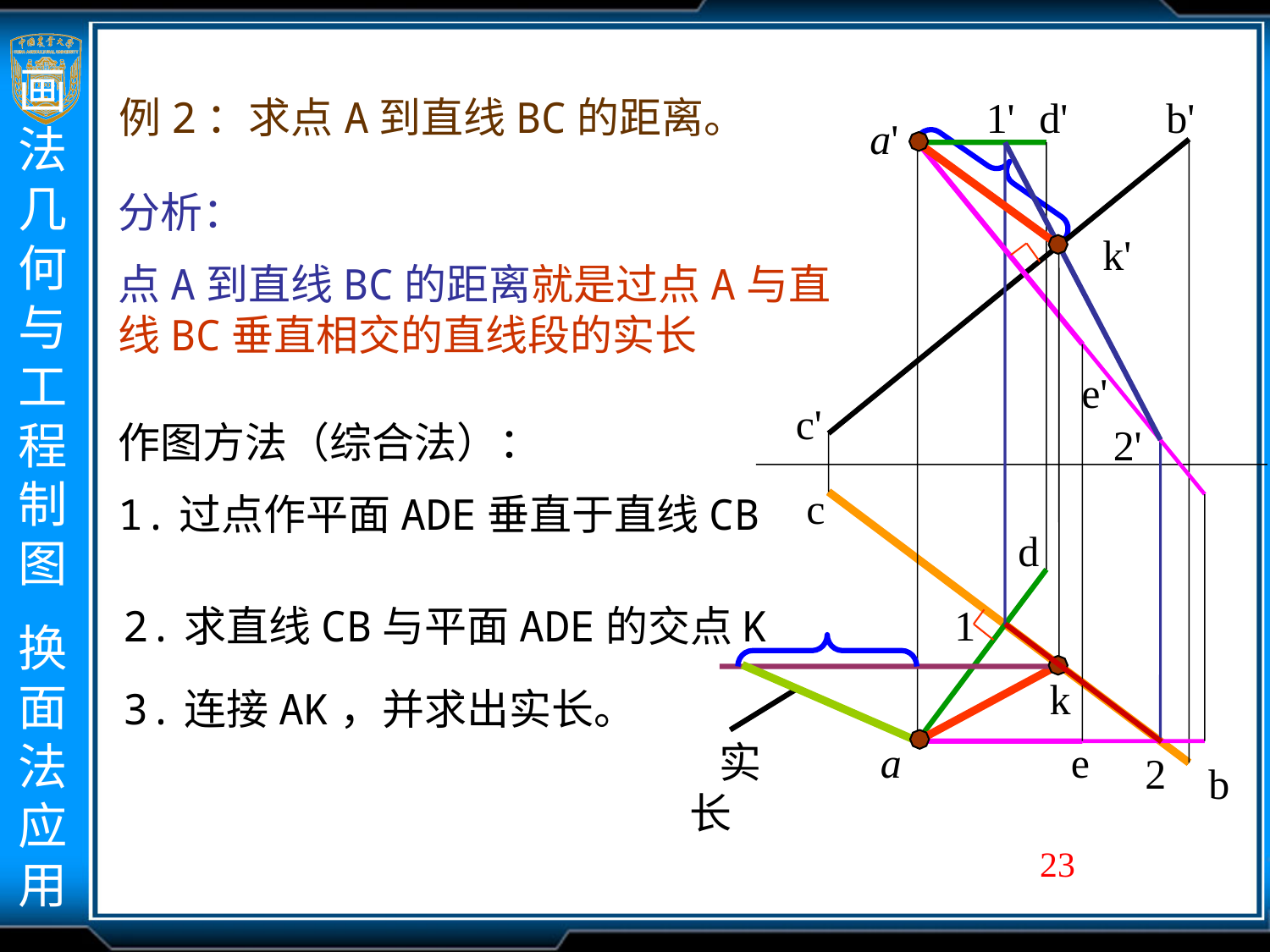

例2：求点A到直线BC的距离。
1'
d'
b'

a'

分析：
点A到直线BC的距离就是过点A与直线BC垂直相交的直线段的实长
k'

e'
c'
作图方法（综合法）：
1.过点作平面ADE垂直于直线CB
2'

c

d

1
2.求直线CB与平面ADE的交点K

k
3.连接AK，并求出实长。

  实长
a

e
2

b
23